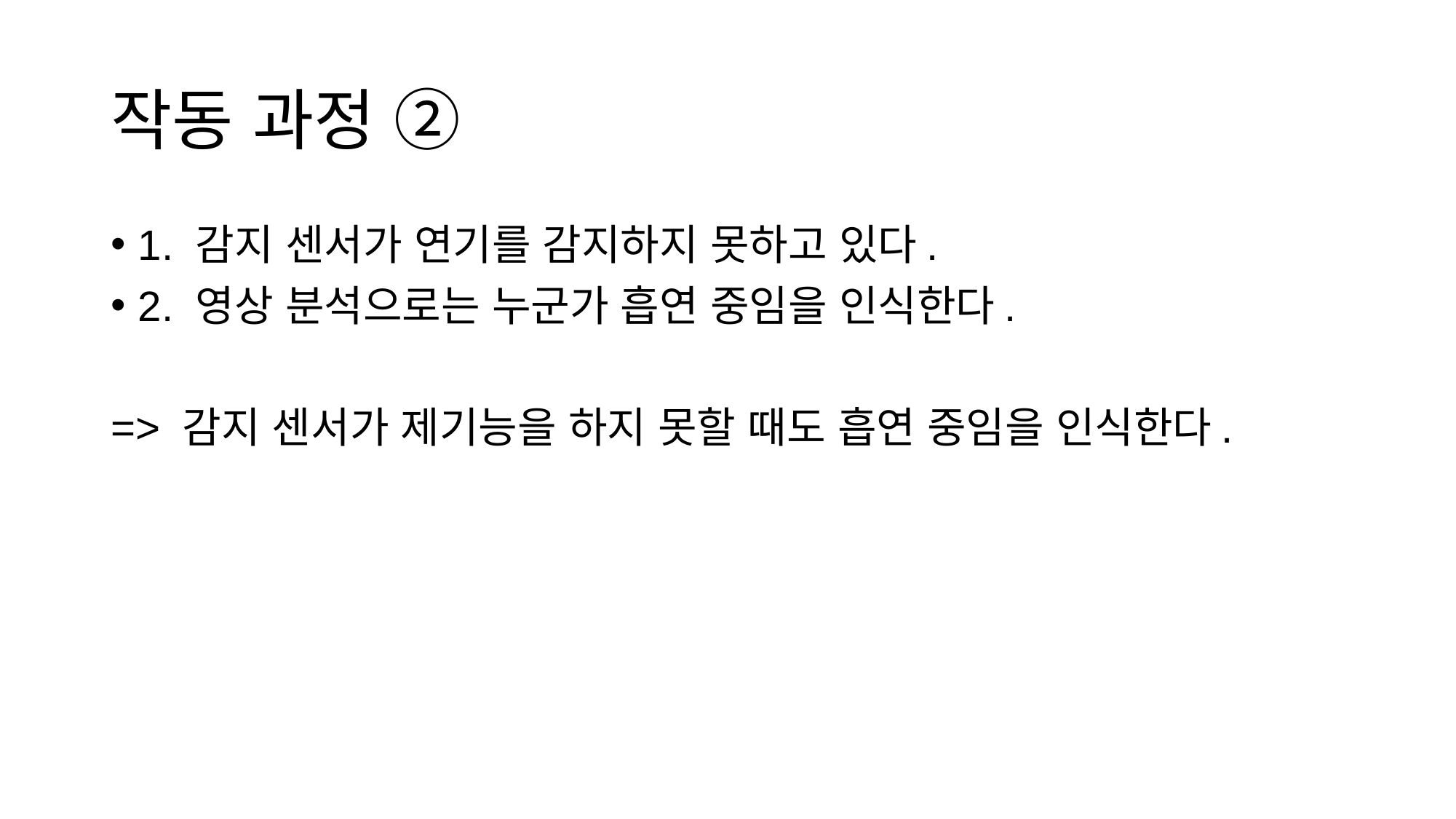

# 작동 과정 ②
1. 감지 센서가 연기를 감지하지 못하고 있다.
2. 영상 분석으로는 누군가 흡연 중임을 인식한다.

=> 감지 센서가 제기능을 하지 못할 때도 흡연 중임을 인식한다.